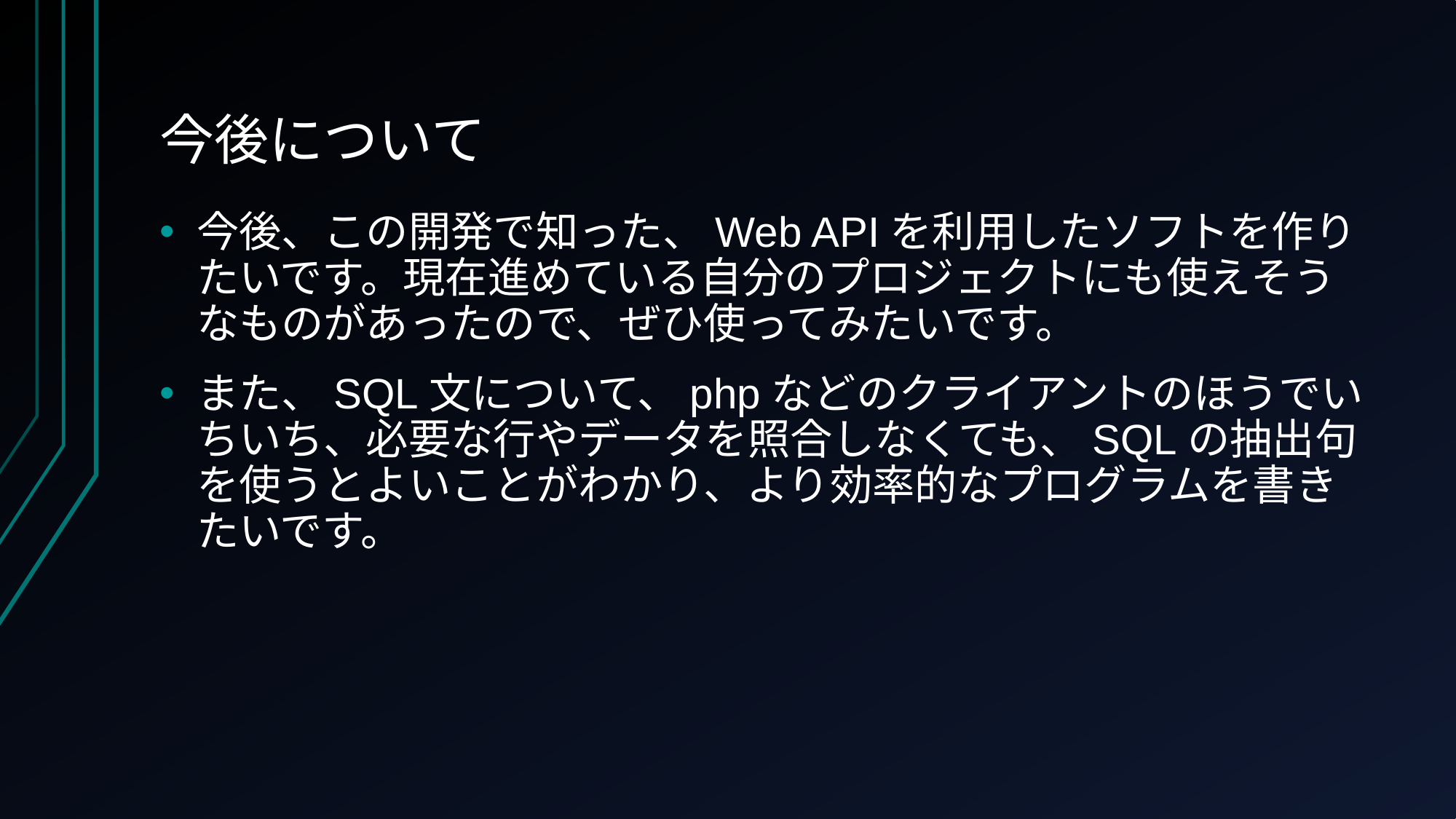

# 今後について
今後、この開発で知った、Web APIを利用したソフトを作りたいです。現在進めている自分のプロジェクトにも使えそうなものがあったので、ぜひ使ってみたいです。
また、SQL文について、phpなどのクライアントのほうでいちいち、必要な行やデータを照合しなくても、SQLの抽出句を使うとよいことがわかり、より効率的なプログラムを書きたいです。